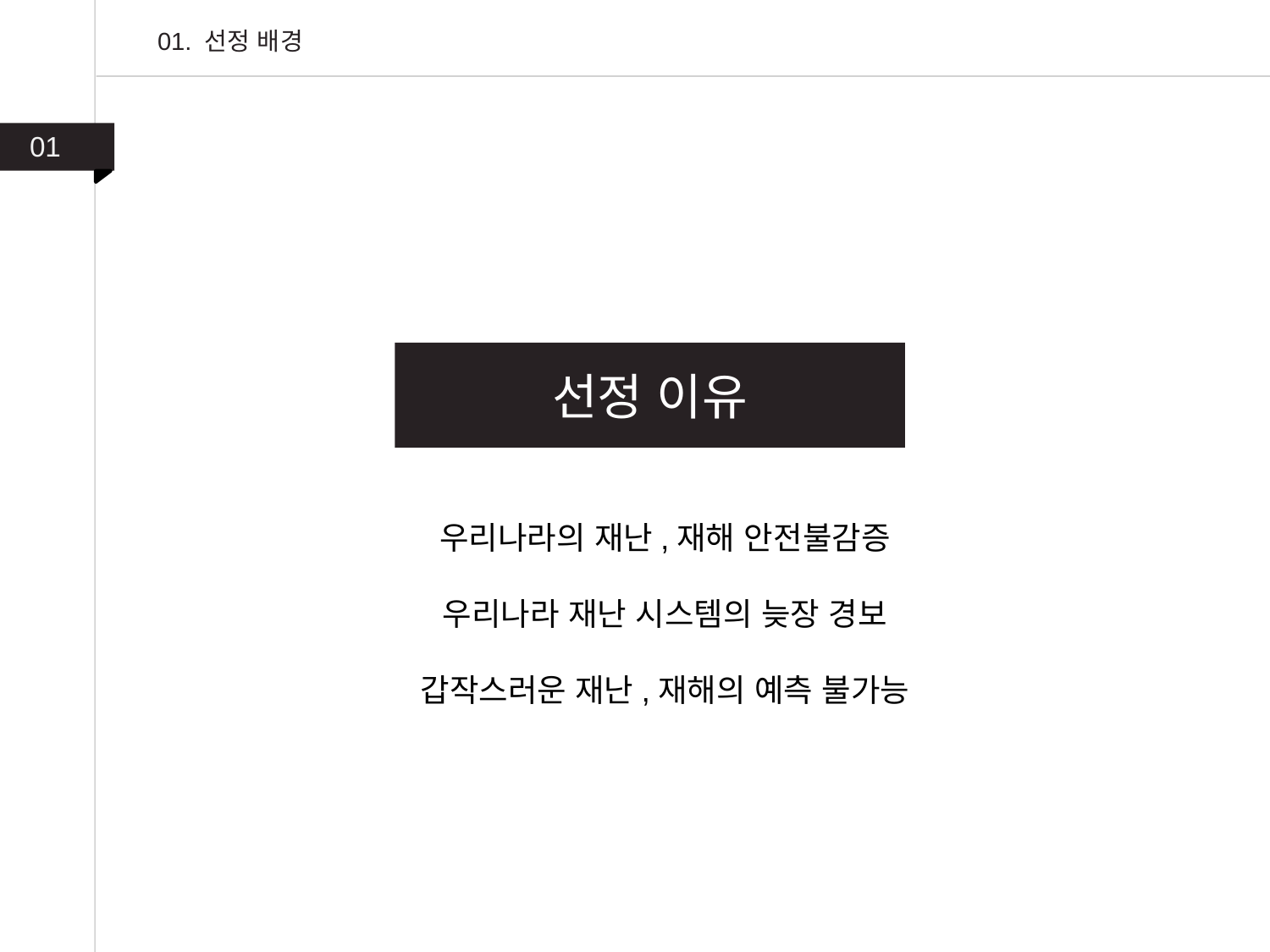

01. 선정 배경
01

선정 이유

우리나라의 재난,재해 안전불감증

우리나라 재난 시스템의 늦장 경보

갑작스러운 재난,재해의 예측 불가능